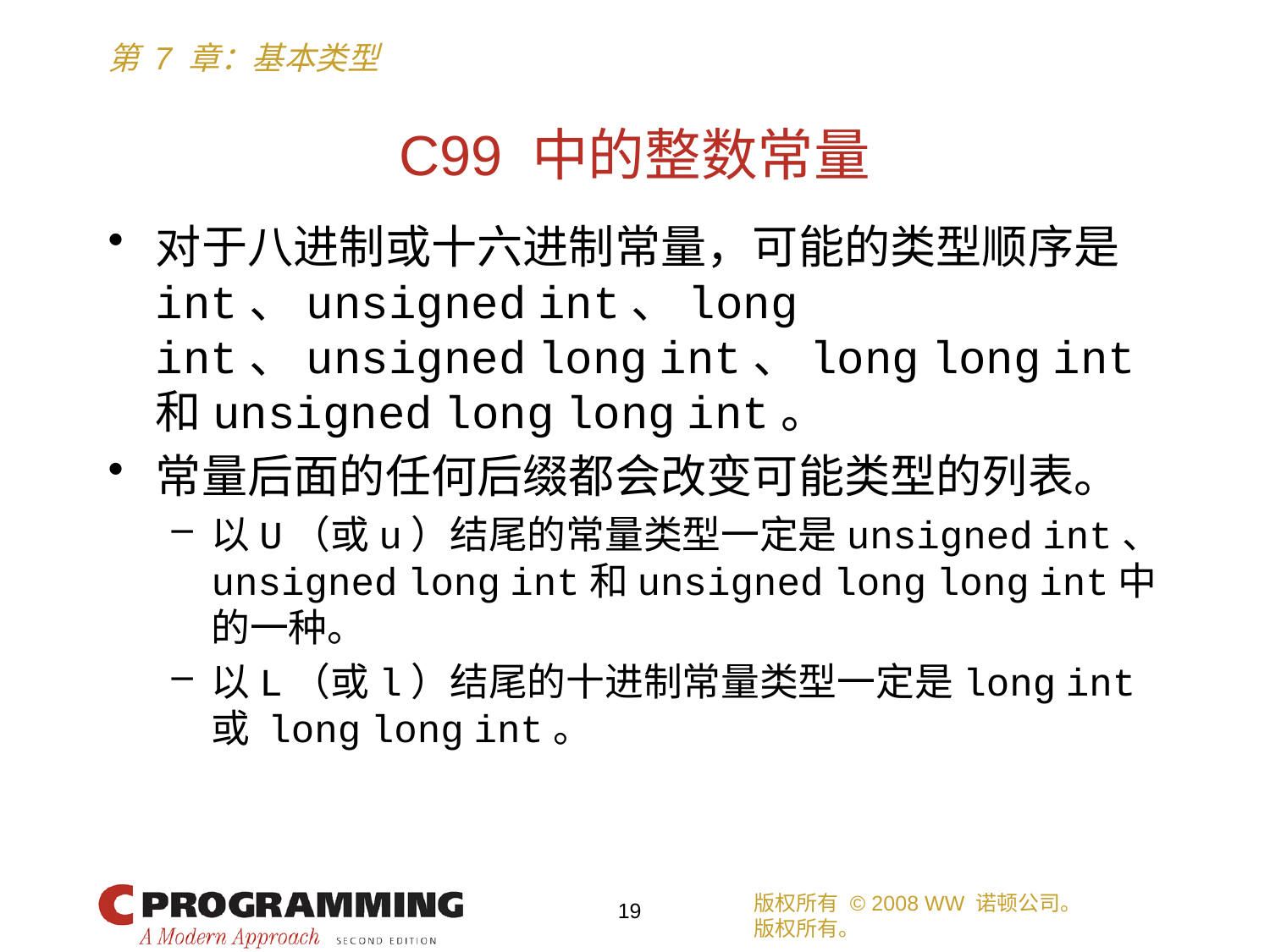

# C99 中的整数常量
对于八进制或十六进制常量，可能的类型顺序是int、unsigned int、long int、unsigned long int、long long int和unsigned long long int。
常量后面的任何后缀都会改变可能类型的列表。
以U（或u）结尾的常量类型一定是unsigned int、unsigned long int和unsigned long long int中的一种。
以L（或l）结尾的十进制常量类型一定是long int或 long long int。

版权所有 © 2008 WW 诺顿公司。
版权所有。
19